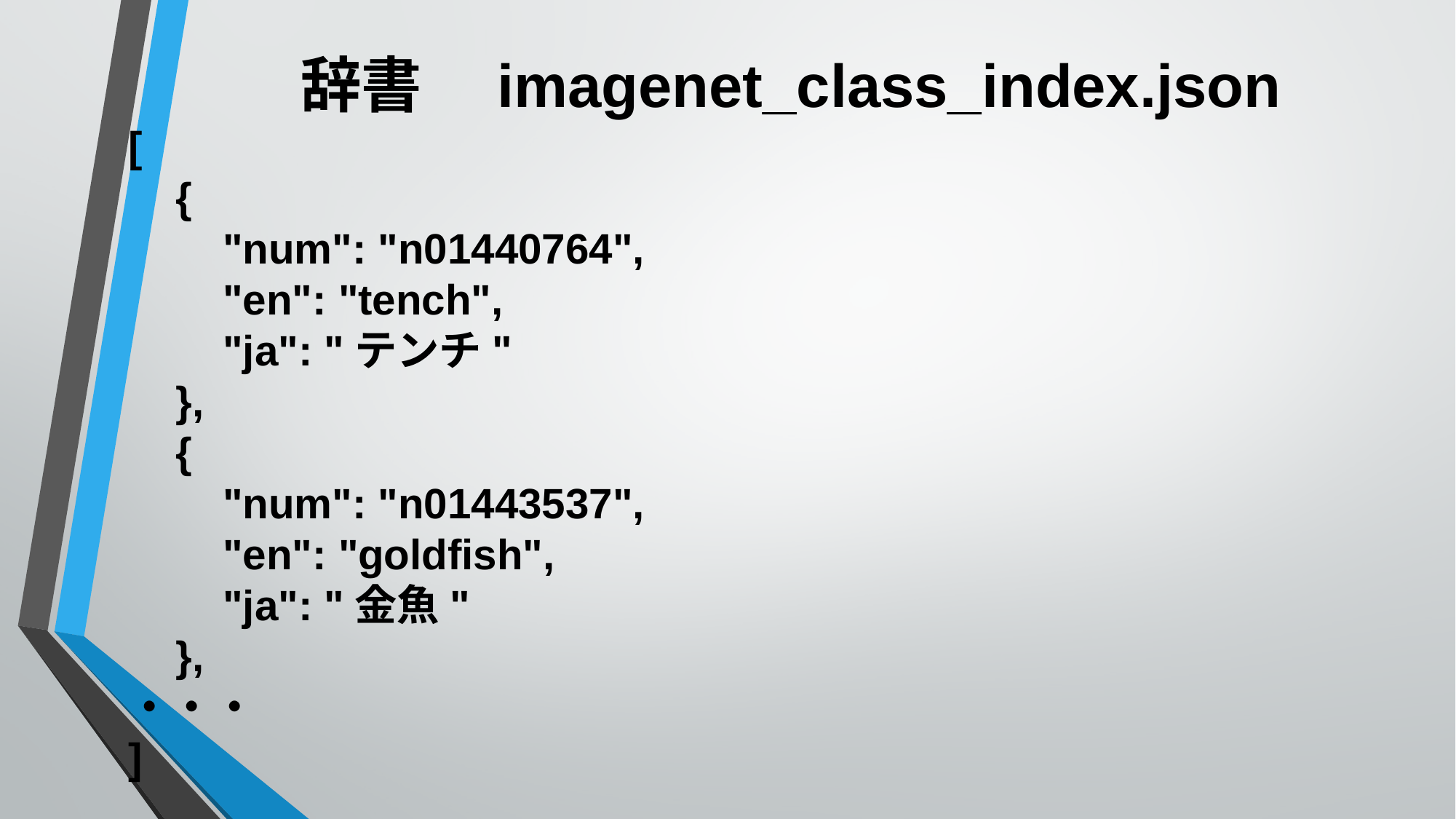

辞書　imagenet_class_index.json
[
    {
        "num": "n01440764",
        "en": "tench",
        "ja": "テンチ"
    },
    {
        "num": "n01443537",
        "en": "goldfish",
        "ja": "金魚"
    },
・・・
]